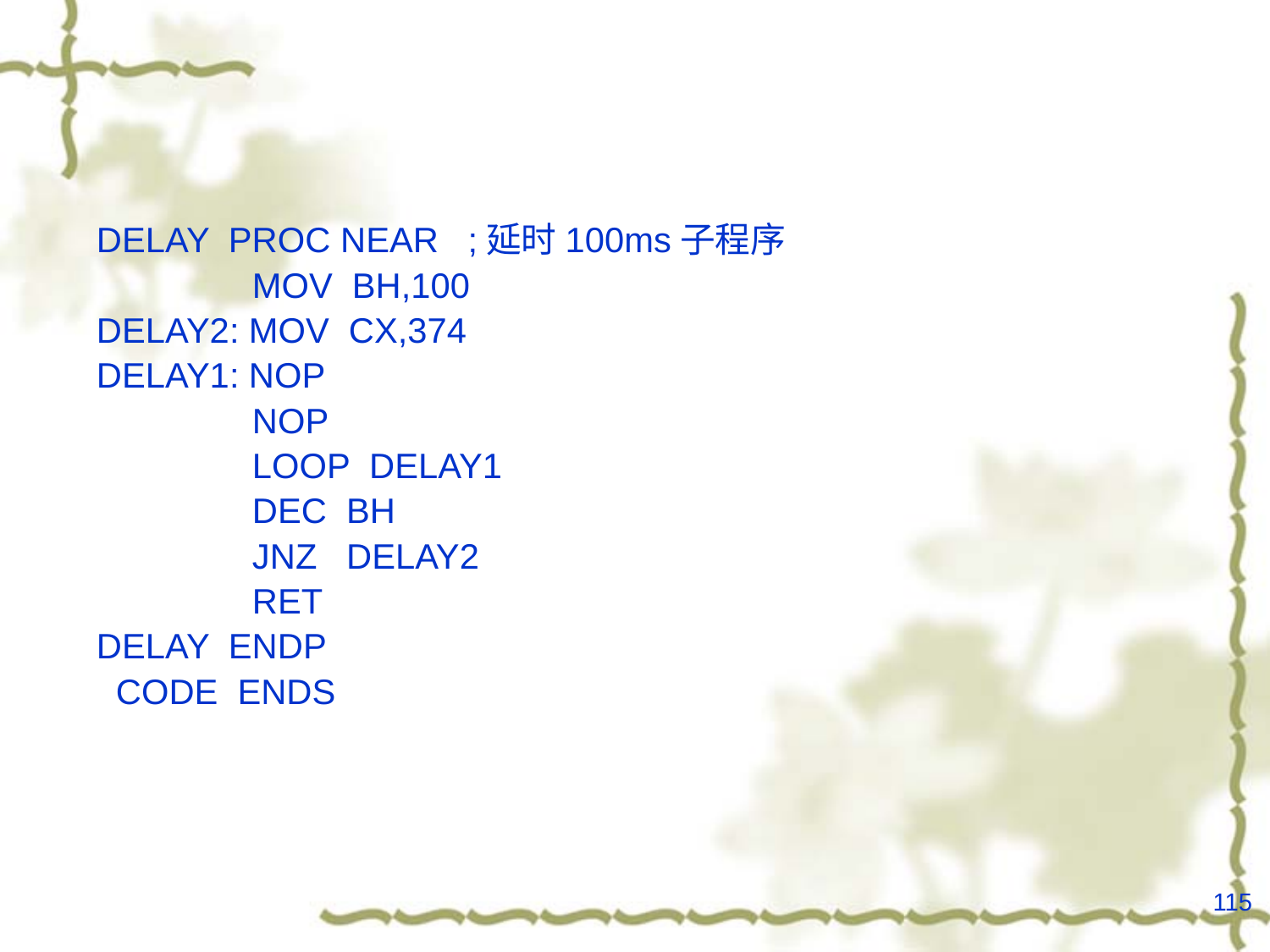

DELAY  PROC NEAR   ;延时100ms子程序
                MOV  BH,100
DELAY2: MOV  CX,374
DELAY1: NOP
                NOP
                LOOP  DELAY1
                DEC  BH
                JNZ   DELAY2
                RET
DELAY  ENDP
  CODE  ENDS

115